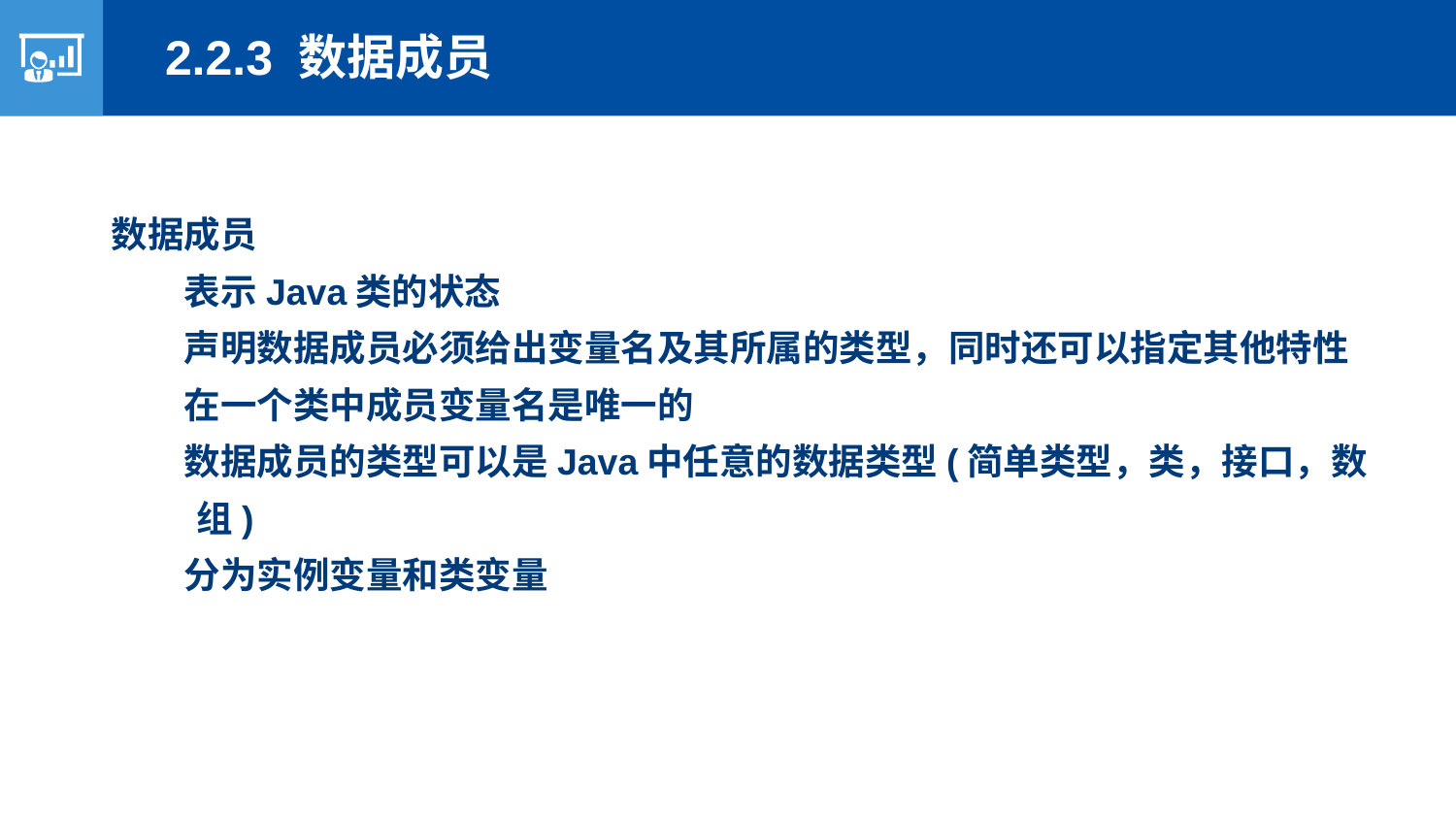

2.2.3 数据成员
数据成员
表示Java类的状态
声明数据成员必须给出变量名及其所属的类型，同时还可以指定其他特性
在一个类中成员变量名是唯一的
数据成员的类型可以是Java中任意的数据类型(简单类型，类，接口，数组)
分为实例变量和类变量